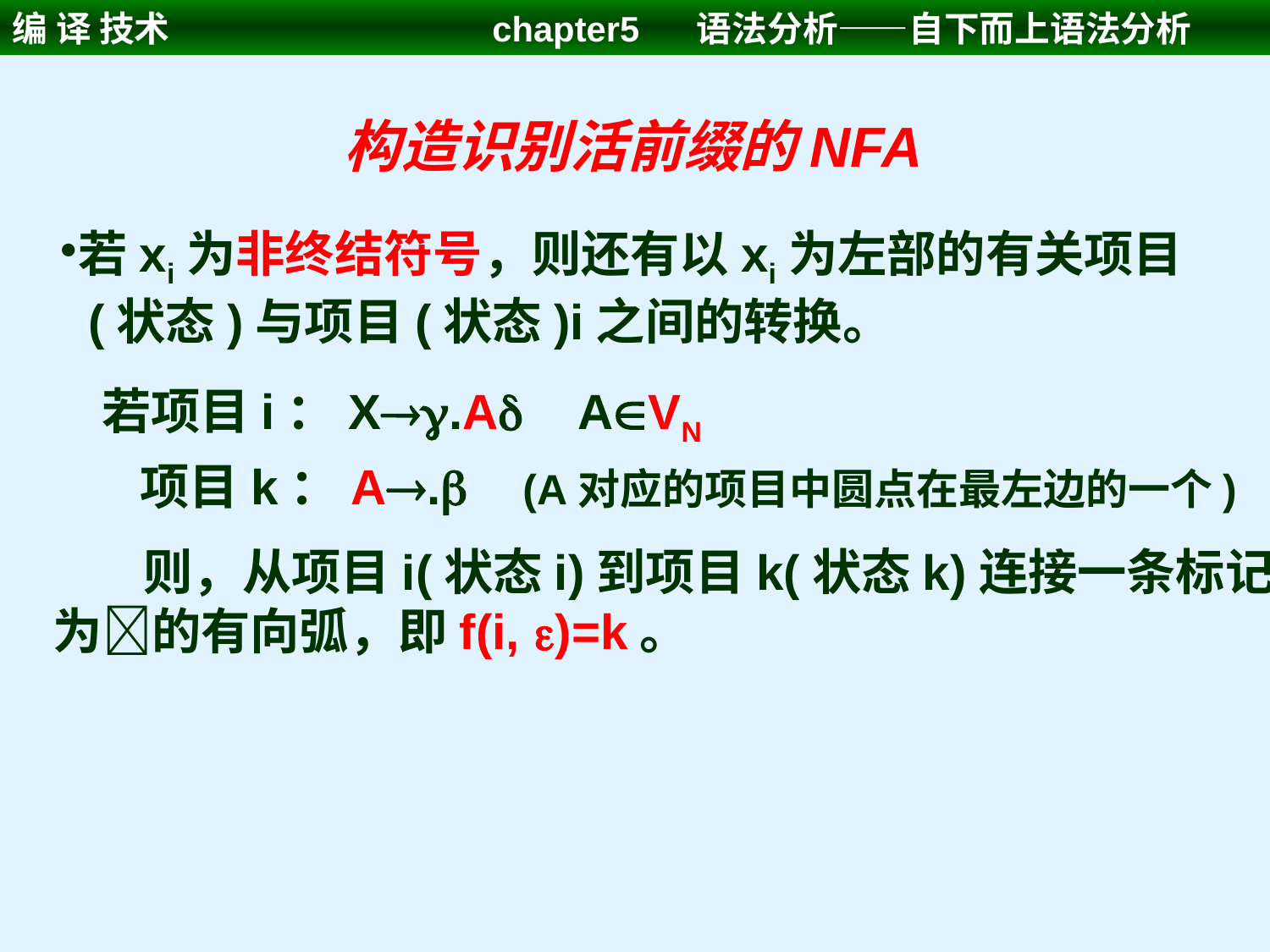

构造识别活前缀的NFA
若xi为非终结符号，则还有以xi为左部的有关项目
  (状态)与项目(状态)i之间的转换。
若项目i：X→γ.Aδ    A∈VN
项目k：A→.β    (A对应的项目中圆点在最左边的一个)
       则，从项目i(状态i)到项目k(状态k)连接一条标记
为ε的有向弧，即f(i, ε)=k。